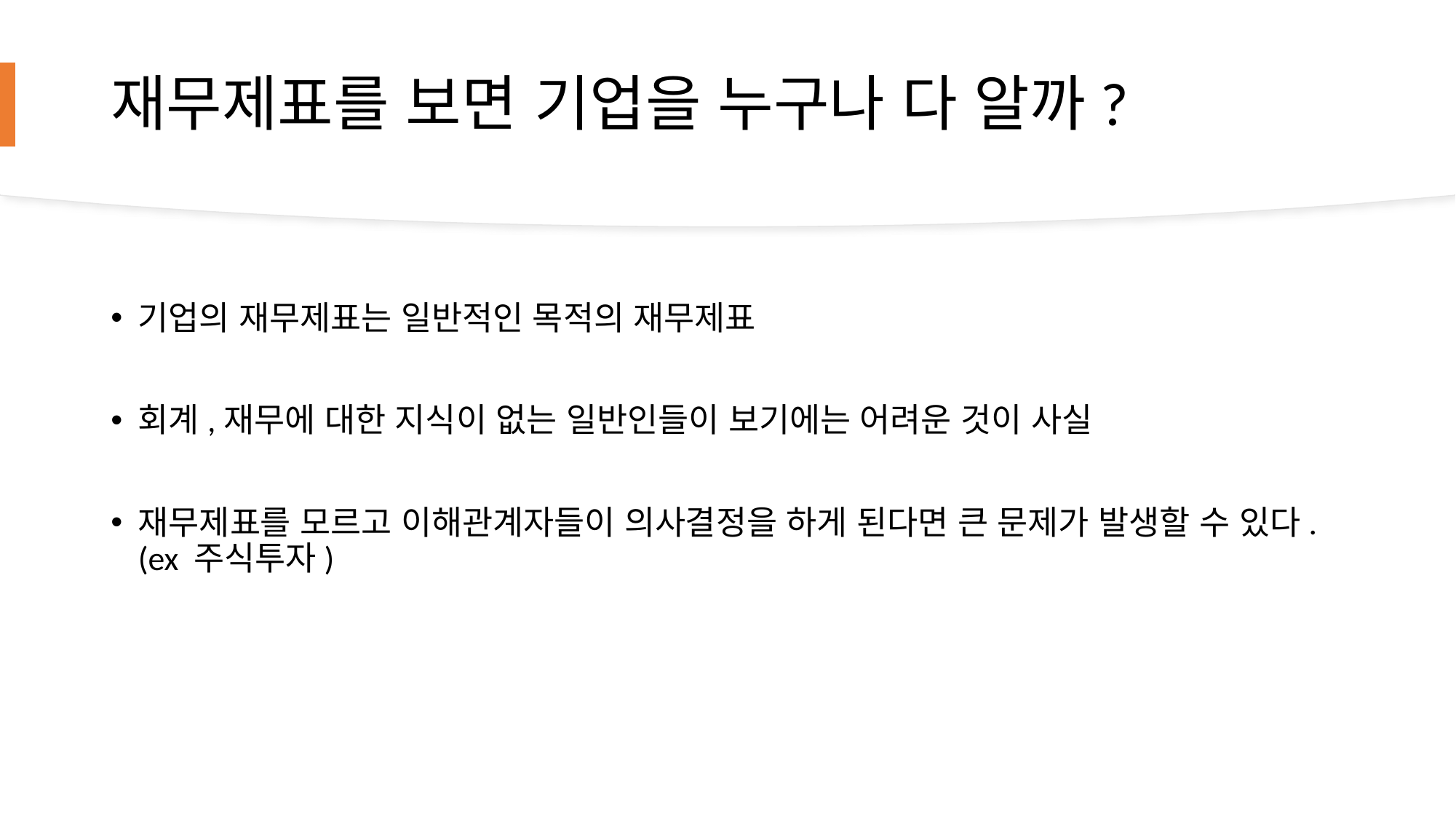

# 재무제표를 보면 기업을 누구나 다 알까?

기업의 재무제표는 일반적인 목적의 재무제표

회계,재무에 대한 지식이 없는 일반인들이 보기에는 어려운 것이 사실

재무제표를 모르고 이해관계자들이 의사결정을 하게 된다면 큰 문제가 발생할 수 있다.(ex 주식투자)